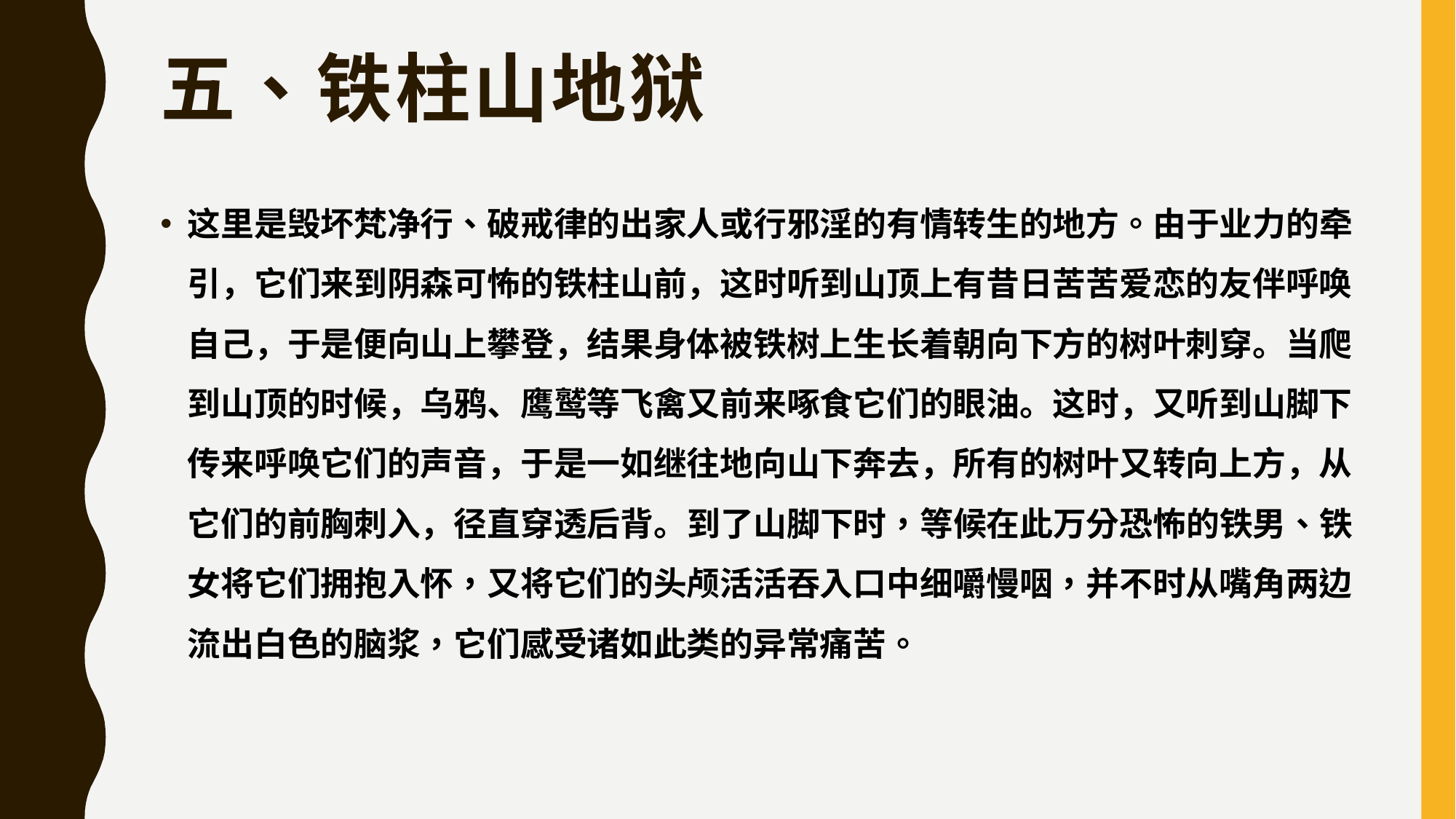

# 五、铁柱山地狱
这里是毁坏梵净行、破戒律的出家人或行邪淫的有情转生的地方。由于业力的牵引，它们来到阴森可怖的铁柱山前，这时听到山顶上有昔日苦苦爱恋的友伴呼唤自己，于是便向山上攀登，结果身体被铁树上生长着朝向下方的树叶刺穿。当爬到山顶的时候，乌鸦、鹰鹫等飞禽又前来啄食它们的眼油。这时，又听到山脚下传来呼唤它们的声音，于是一如继往地向山下奔去，所有的树叶又转向上方，从它们的前胸刺入，径直穿透后背。到了山脚下时，等候在此万分恐怖的铁男、铁女将它们拥抱入怀，又将它们的头颅活活吞入口中细嚼慢咽，并不时从嘴角两边流出白色的脑浆，它们感受诸如此类的异常痛苦。